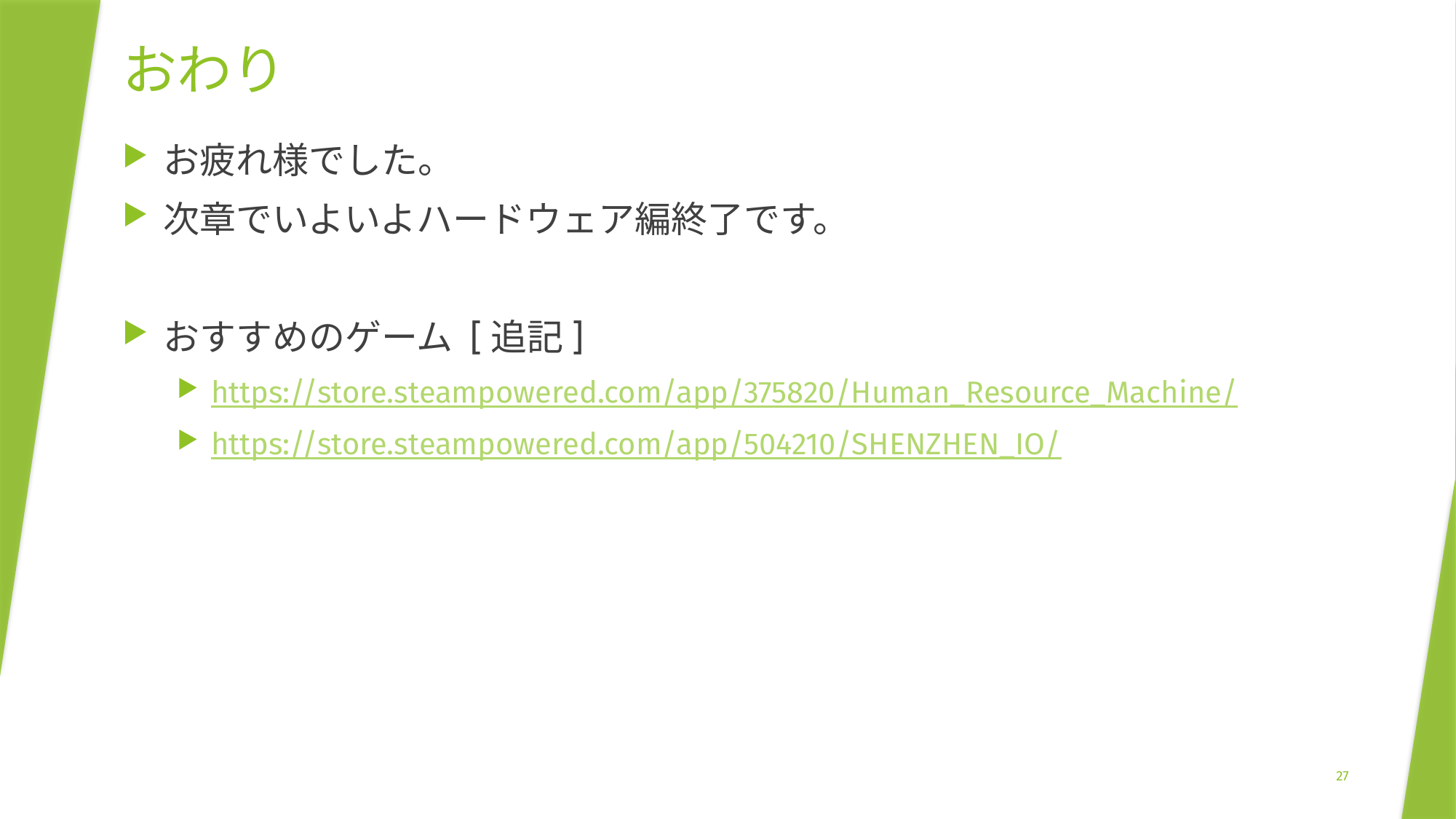

# おわり
お疲れ様でした。
次章でいよいよハードウェア編終了です。

おすすめのゲーム [追記]
https://store.steampowered.com/app/375820/Human_Resource_Machine/
https://store.steampowered.com/app/504210/SHENZHEN_IO/

27